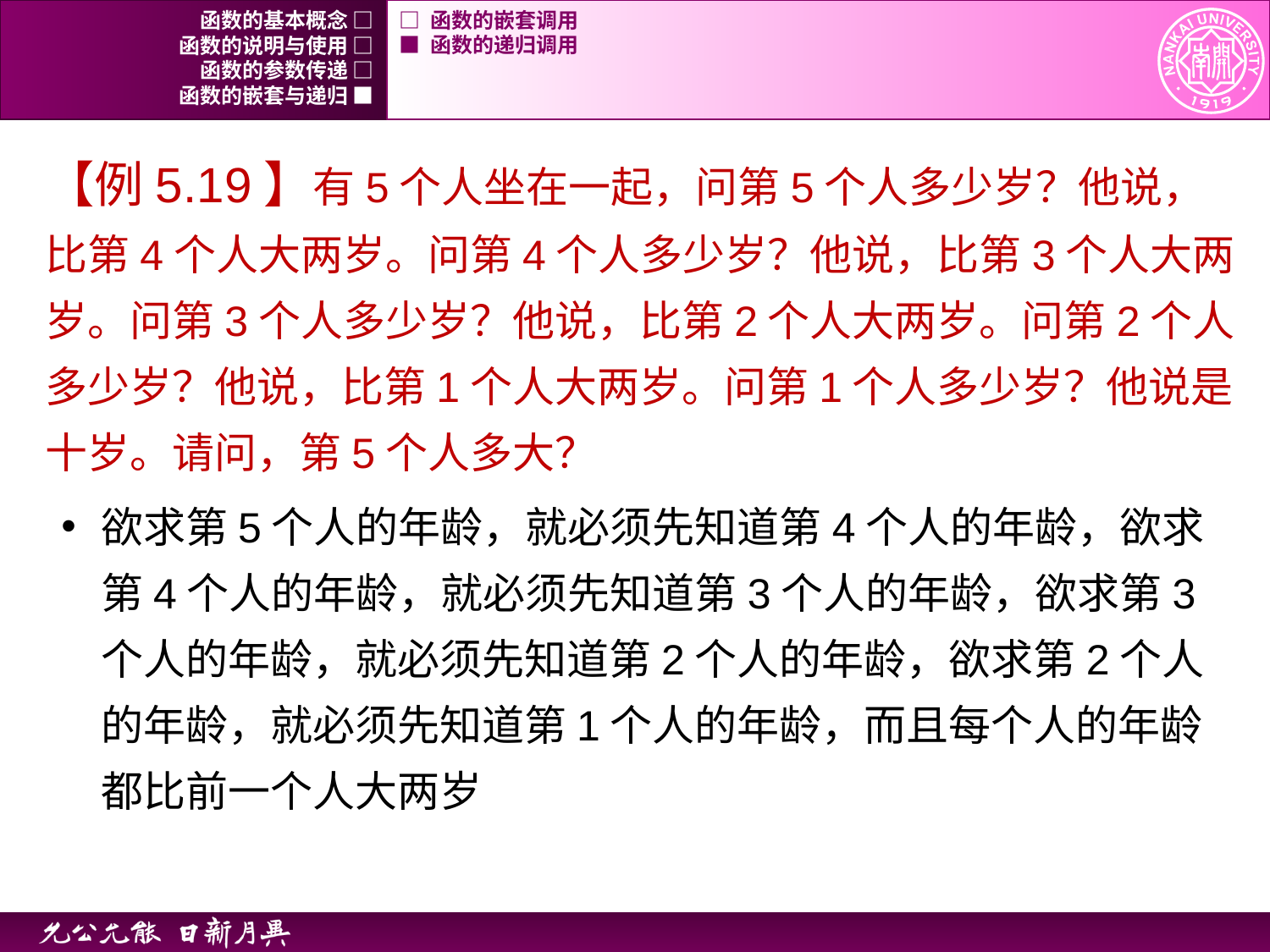

函数的基本概念 □
□ 函数的嵌套调用
函数的说明与使用 □
■ 函数的递归调用
函数的参数传递 □

函数的嵌套与递归 ■

【例5.19】有5个人坐在一起，问第5个人多少岁？他说，比第4个人大两岁。问第4个人多少岁？他说，比第3个人大两岁。问第3个人多少岁？他说，比第2个人大两岁。问第2个人多少岁？他说，比第1个人大两岁。问第1个人多少岁？他说是十岁。请问，第5个人多大？
欲求第5个人的年龄，就必须先知道第4个人的年龄，欲求第4个人的年龄，就必须先知道第3个人的年龄，欲求第3个人的年龄，就必须先知道第2个人的年龄，欲求第2个人的年龄，就必须先知道第1个人的年龄，而且每个人的年龄都比前一个人大两岁